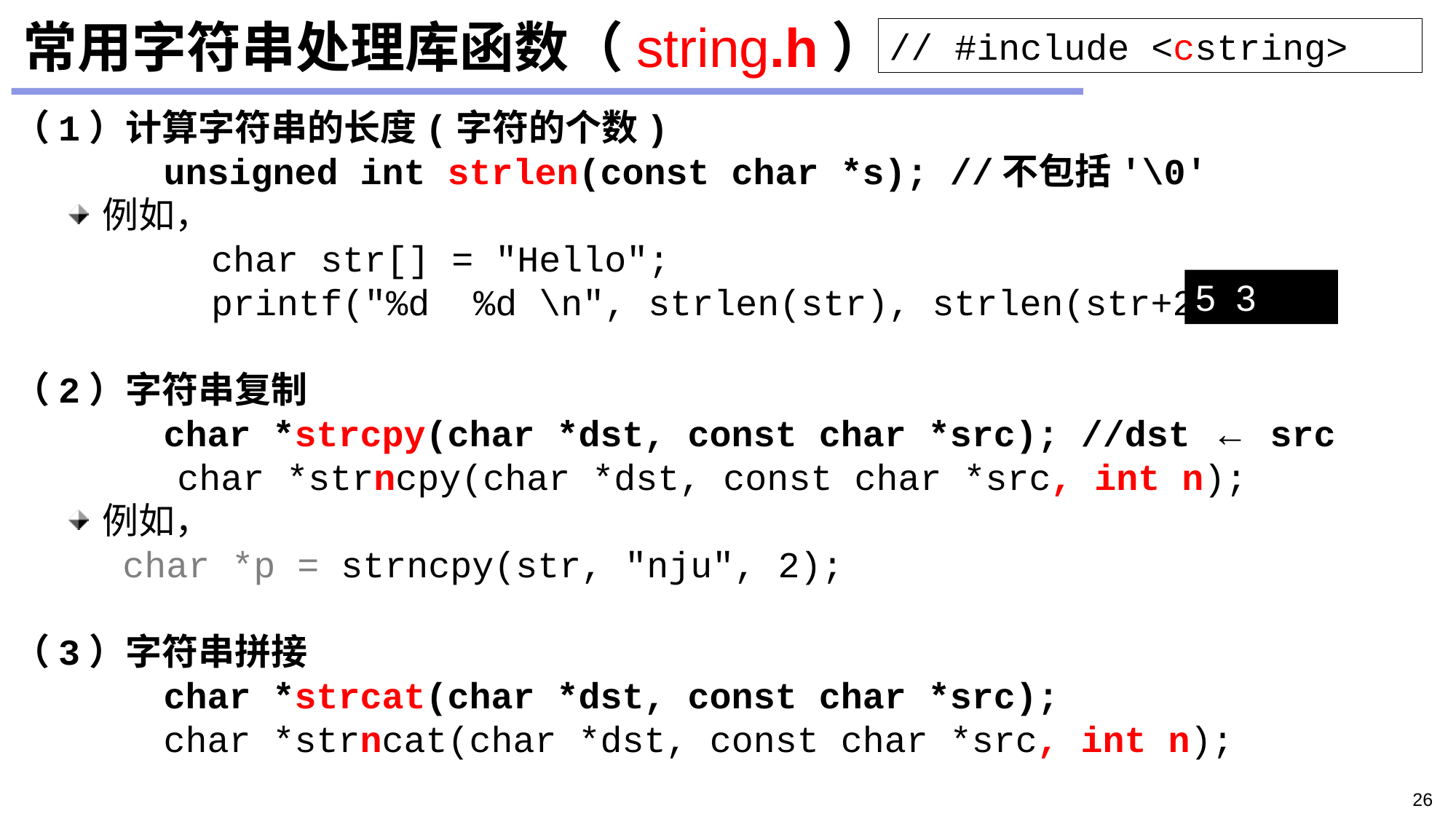

# 常用字符串处理库函数（string.h）
// #include <cstring>
（1）计算字符串的长度(字符的个数)
		unsigned int strlen(const char *s); //不包括'\0'
例如，
		char str[] = "Hello";
		printf("%d  %d \n", strlen(str), strlen(str+2));

（2）字符串复制
		char *strcpy(char *dst, const char *src); //dst ← src
	char *strncpy(char *dst, const char *src, int n);
例如，
    	char *p = strncpy(str, "nju", 2);

（3）字符串拼接
		char *strcat(char *dst, const char *src);
		char *strncat(char *dst, const char *src, int n);

5  3
26